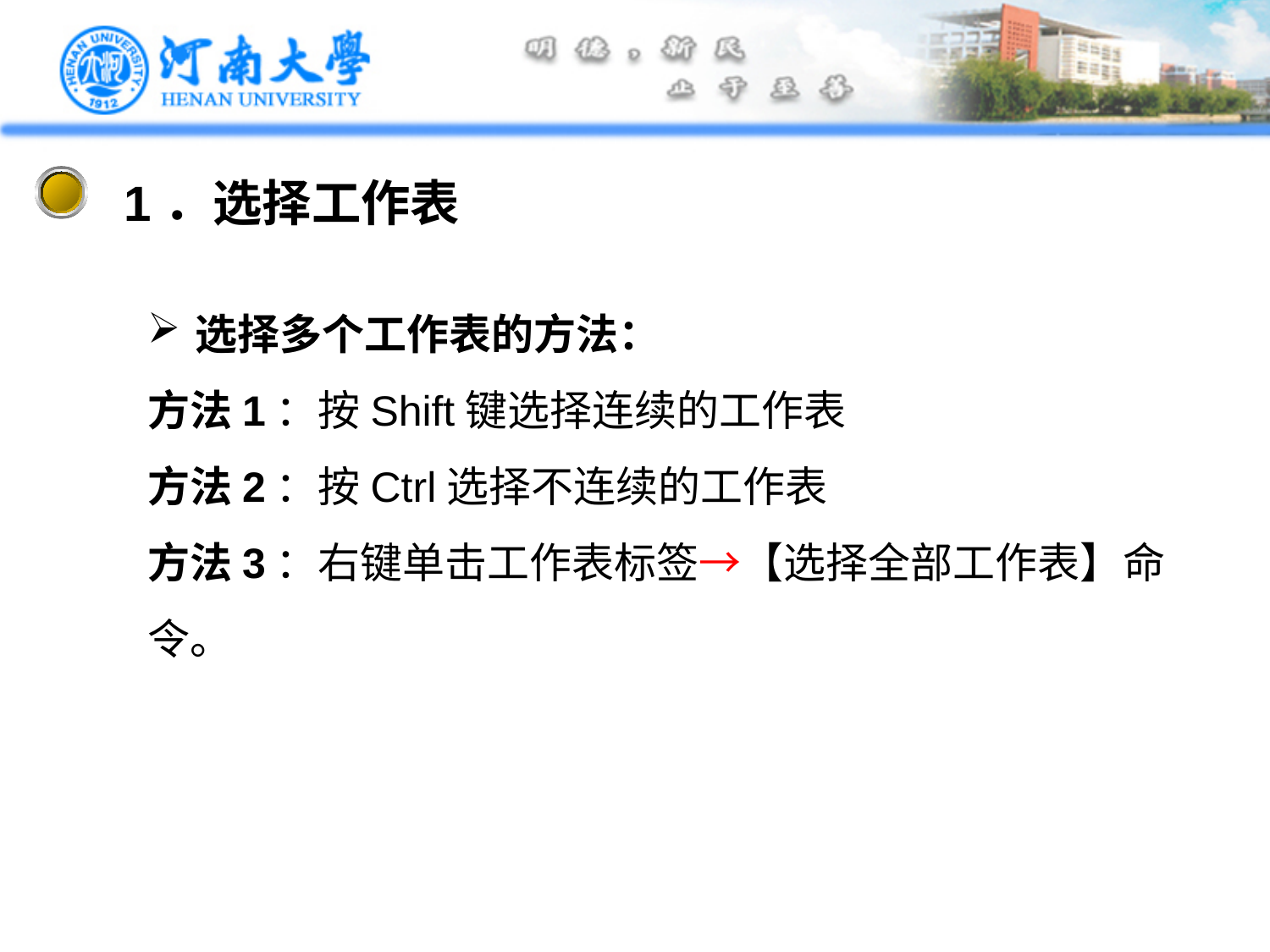

1．选择工作表

选择多个工作表的方法：
方法1：按Shift键选择连续的工作表
方法2：按Ctrl选择不连续的工作表
方法3：右键单击工作表标签→【选择全部工作表】命令。